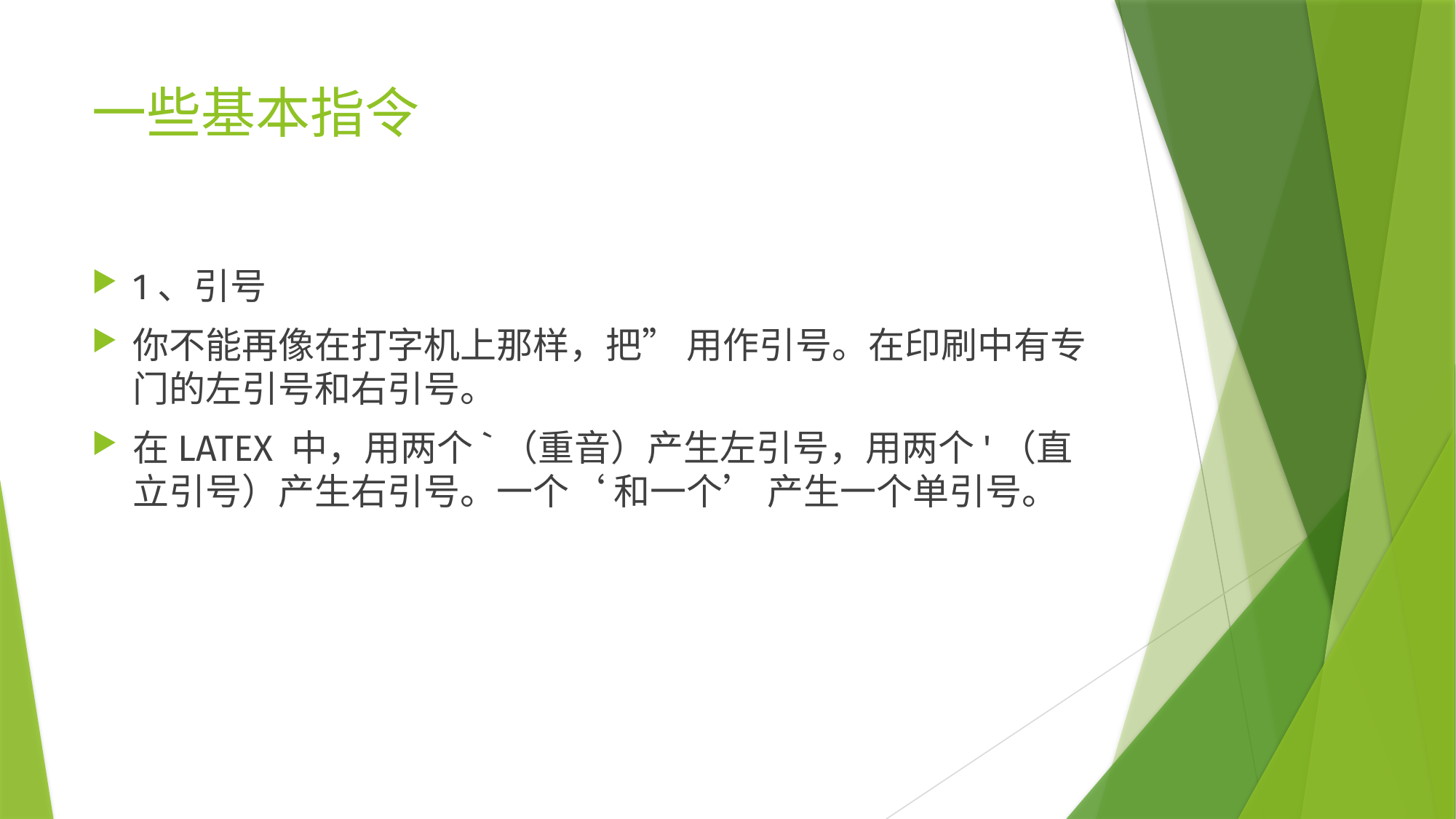

# 一些基本指令
1、引号
你不能再像在打字机上那样，把” 用作引号。在印刷中有专门的左引号和右引号。
在LATEX 中，用两个`（重音）产生左引号，用两个'（直立引号）产生右引号。一个‘ 和一个’ 产生一个单引号。